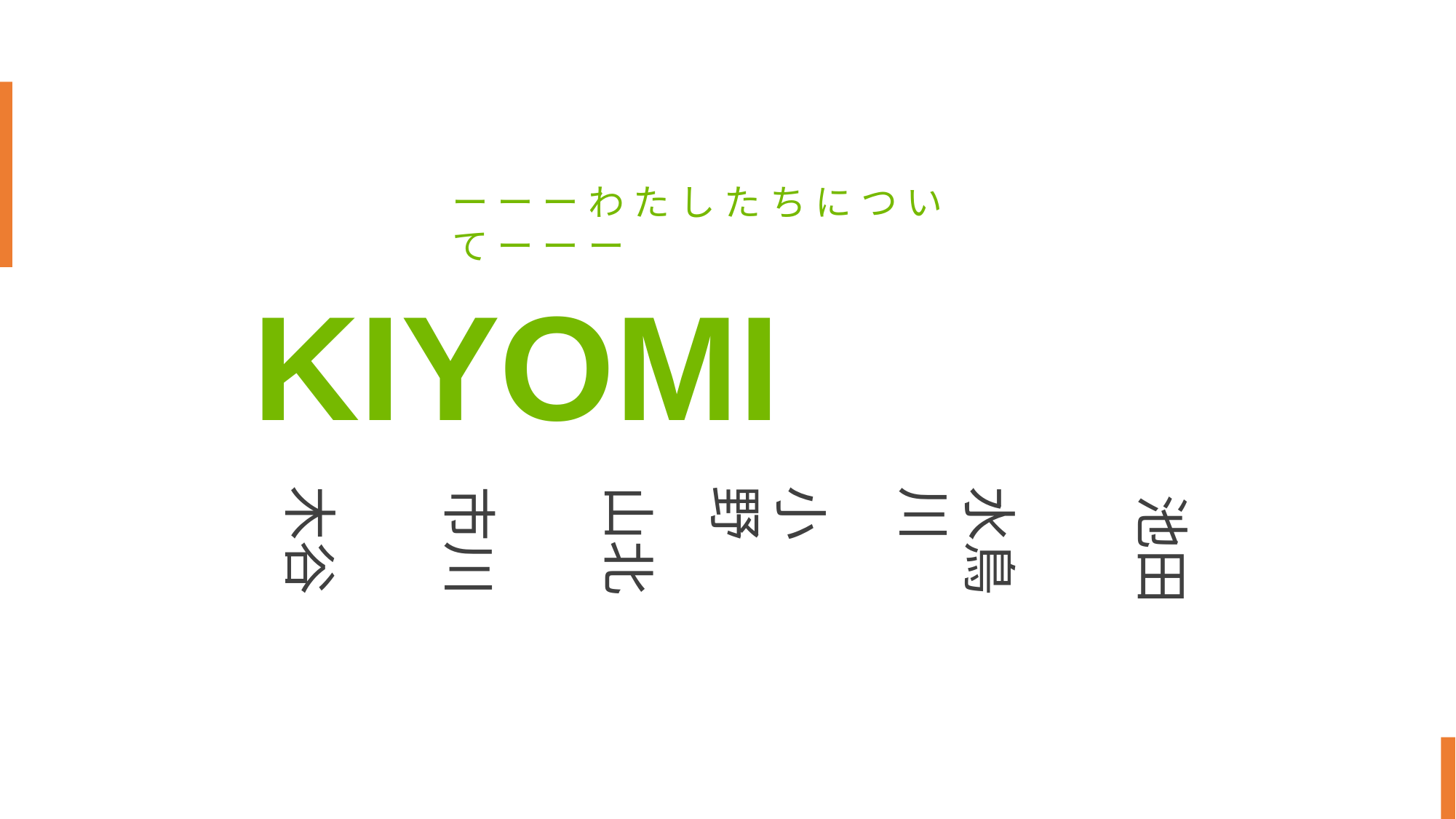

ーーーわたしたちについてーーー
KIYOMI
小野
木谷
山北
市川
水鳥川
池田